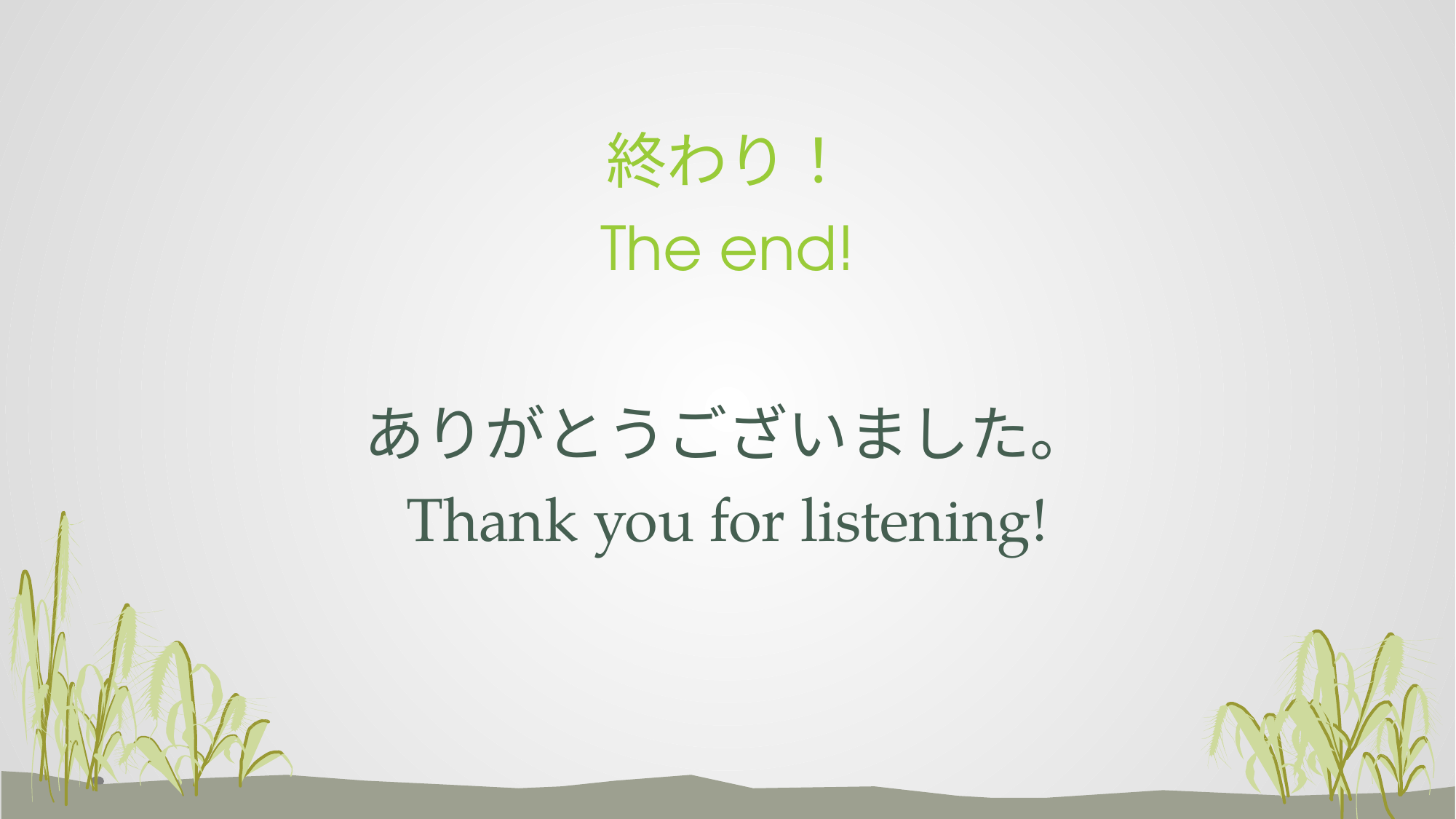

# 終わり！ The end!

ありがとうございました。
Thank you for listening!